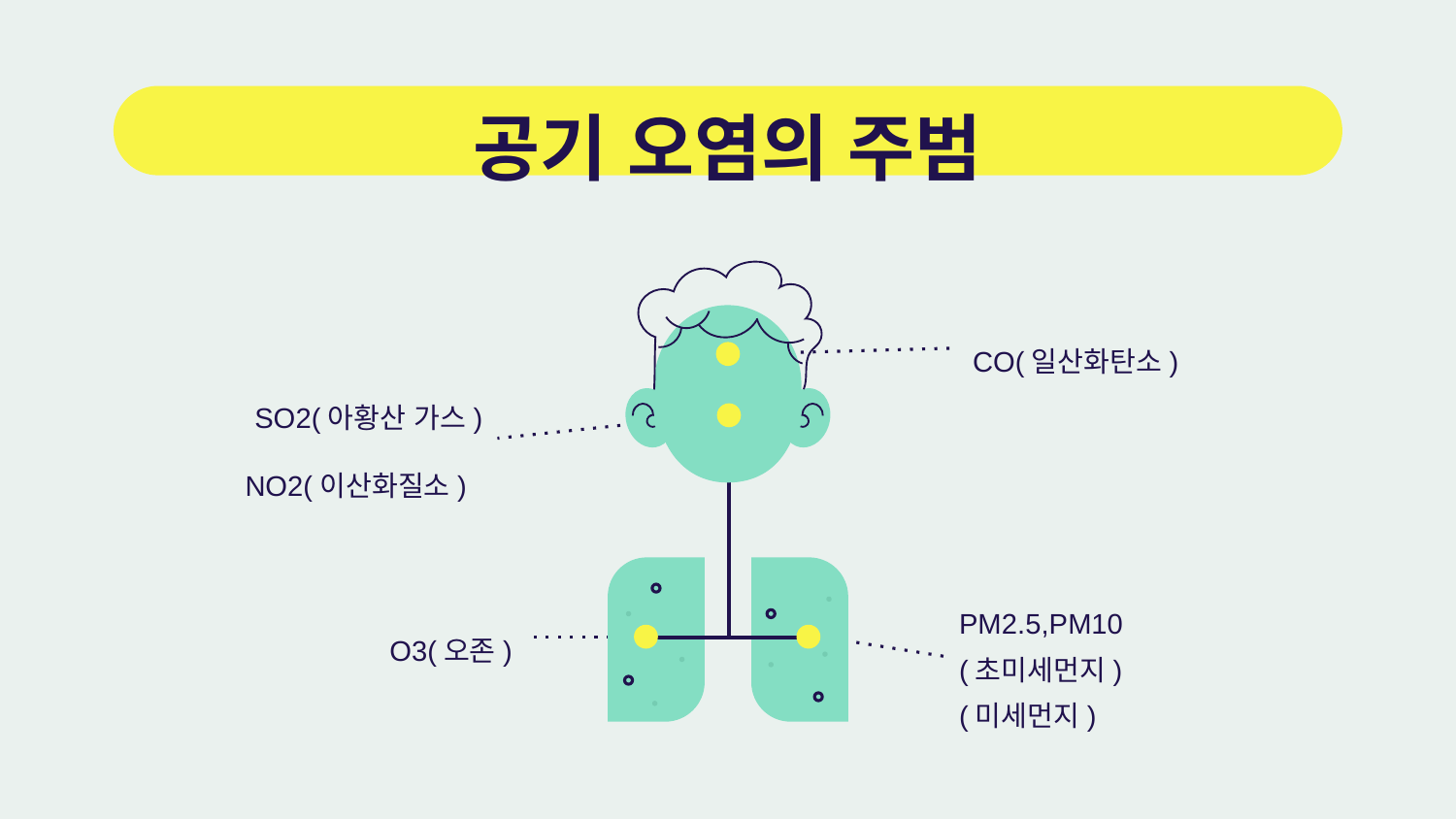

# 공기 오염의 주범

CO(일산화탄소)
SO2(아황산 가스)

NO2(이산화질소)
O3(오존)
PM2.5,PM10
(초미세먼지)
(미세먼지)